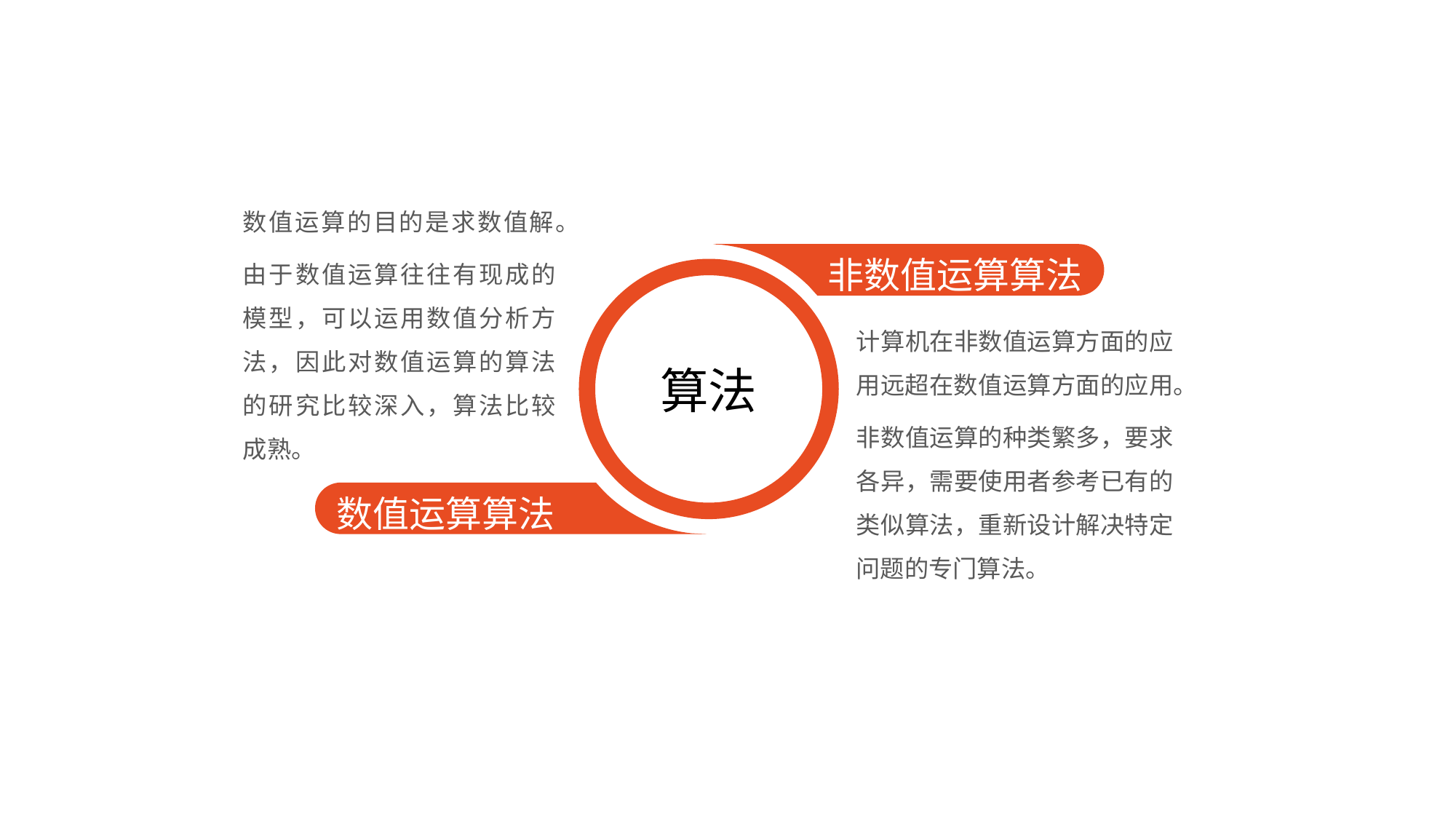

数值运算的目的是求数值解。
由于数值运算往往有现成的模型，可以运用数值分析方法，因此对数值运算的算法的研究比较深入，算法比较成熟。
非数值运算算法
算法
计算机在非数值运算方面的应用远超在数值运算方面的应用。
非数值运算的种类繁多，要求各异，需要使用者参考已有的类似算法，重新设计解决特定问题的专门算法。
数值运算算法